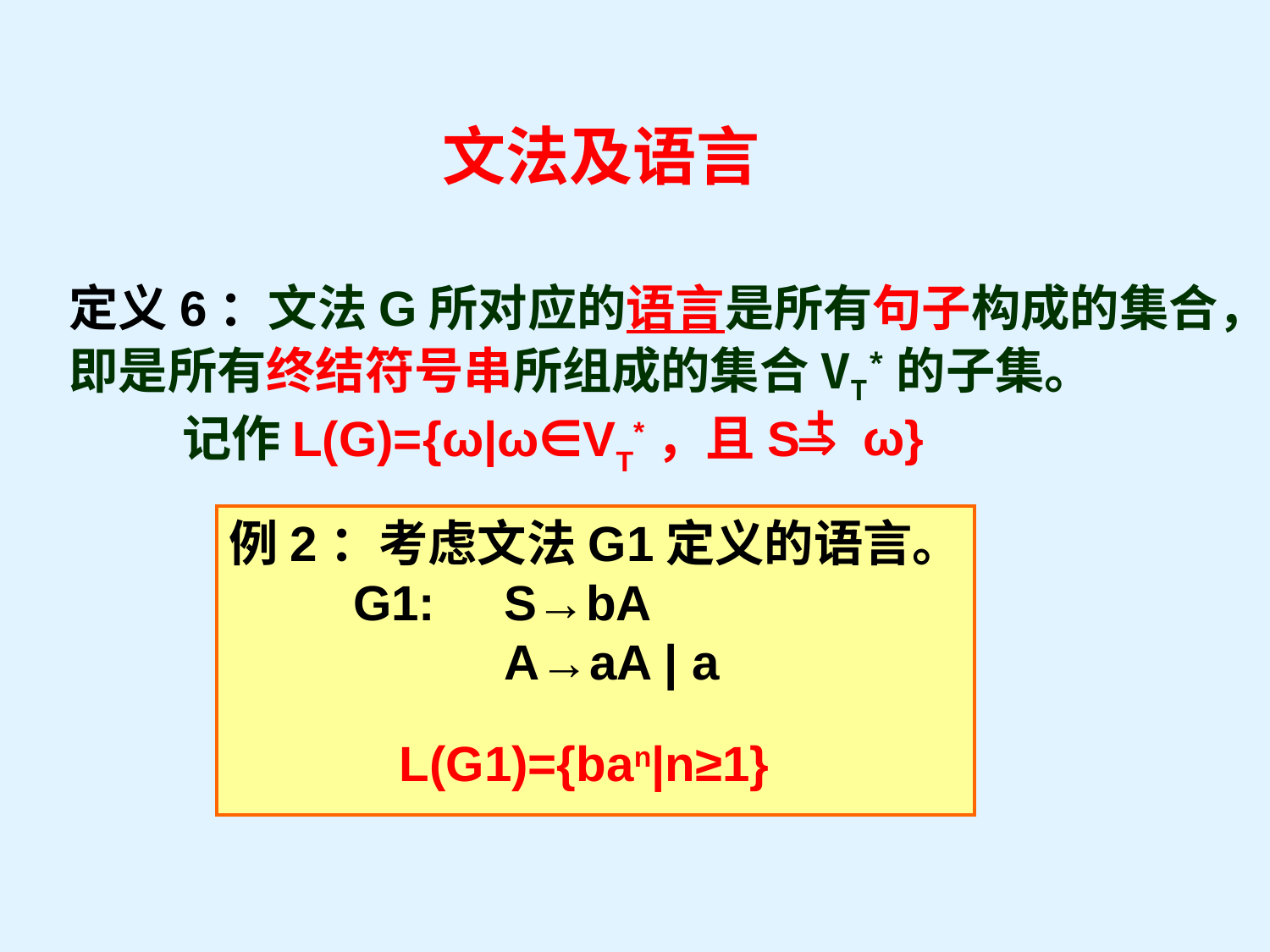

文法及语言
定义6：文法G所对应的语言是所有句子构成的集合，
即是所有终结符号串所组成的集合VT*的子集。
         记作L(G)={ω|ω∈VT*，且S
+
⇒
ω}
例2：考虑文法G1定义的语言。
         G1:     S→bA
                    A→aA | a

L(G1)={ban|n≥1}